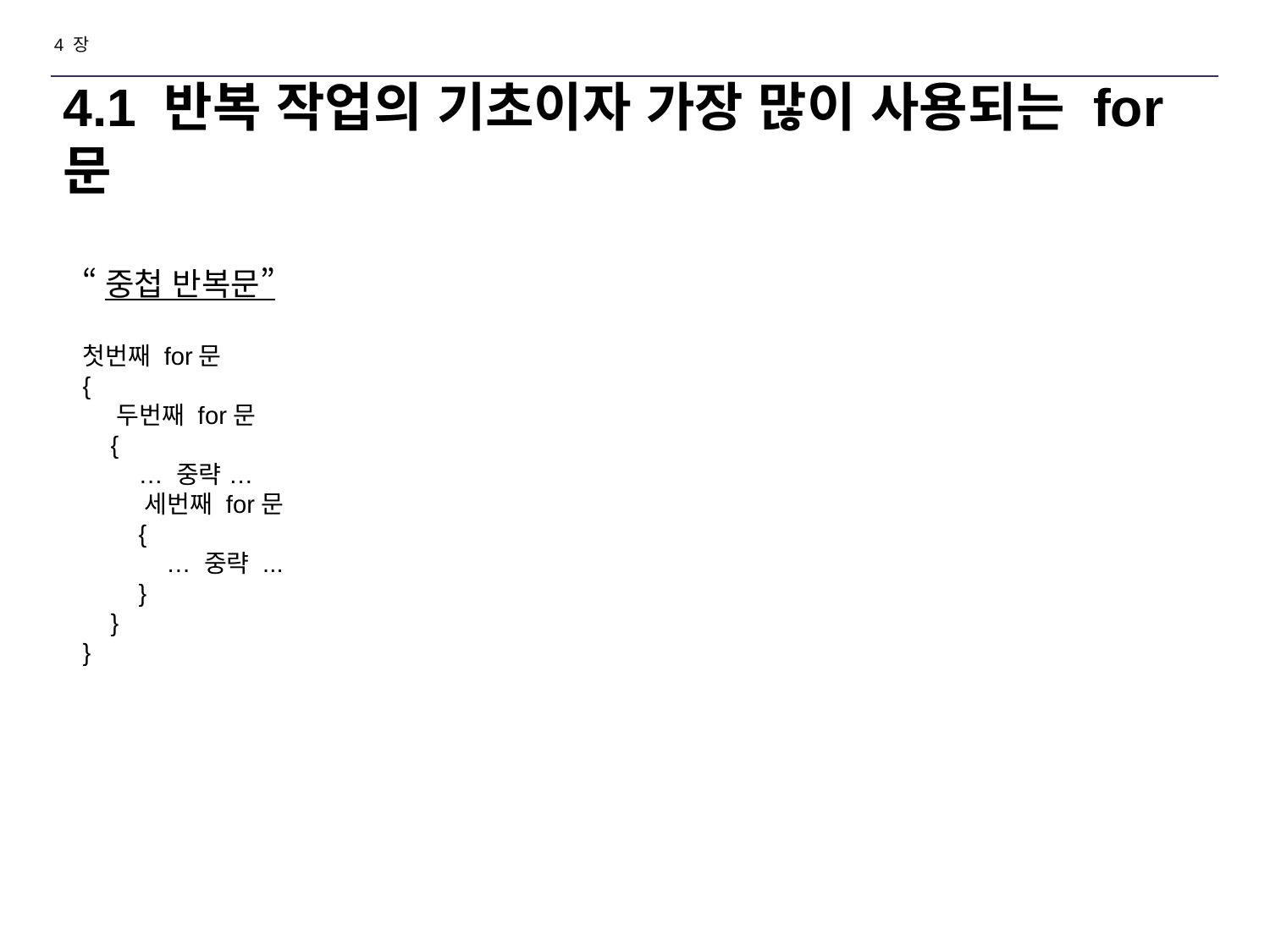

4 장
# 4.1 반복 작업의 기초이자 가장 많이 사용되는 for문

“중첩 반복문”

첫번째 for문
{
    두번째 for문
    {
        … 중략 …
        세번째 for문
        {
            … 중략 ...
        }
    }
}